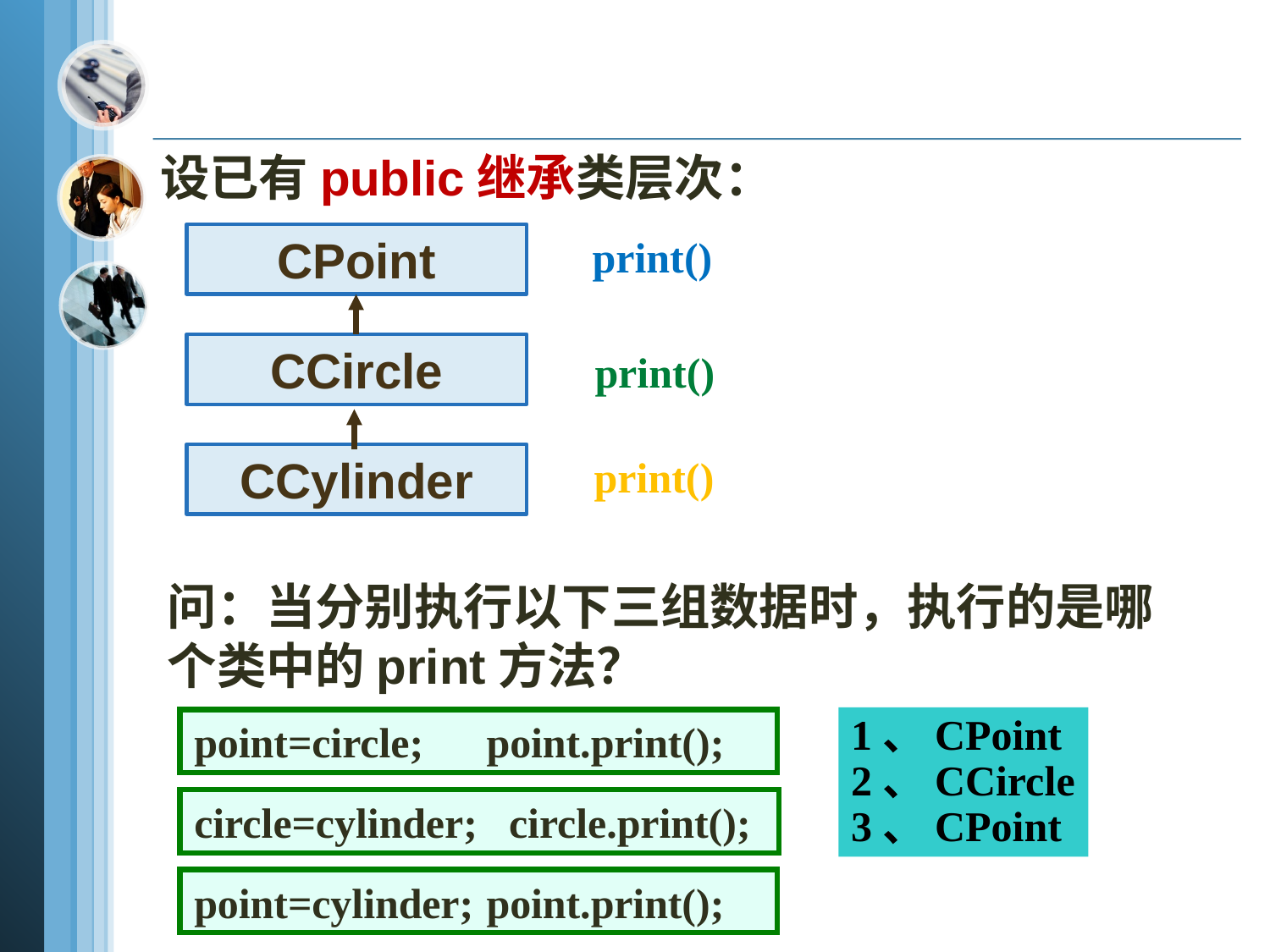

设已有public继承类层次：
CPoint
print()
CCircle
print()
CCylinder
print()
问：当分别执行以下三组数据时，执行的是哪个类中的print方法？
1、CPoint
2、CCircle
3、CPoint
point=circle;	point.print();
circle=cylinder;   circle.print();

point=cylinder;	point.print();